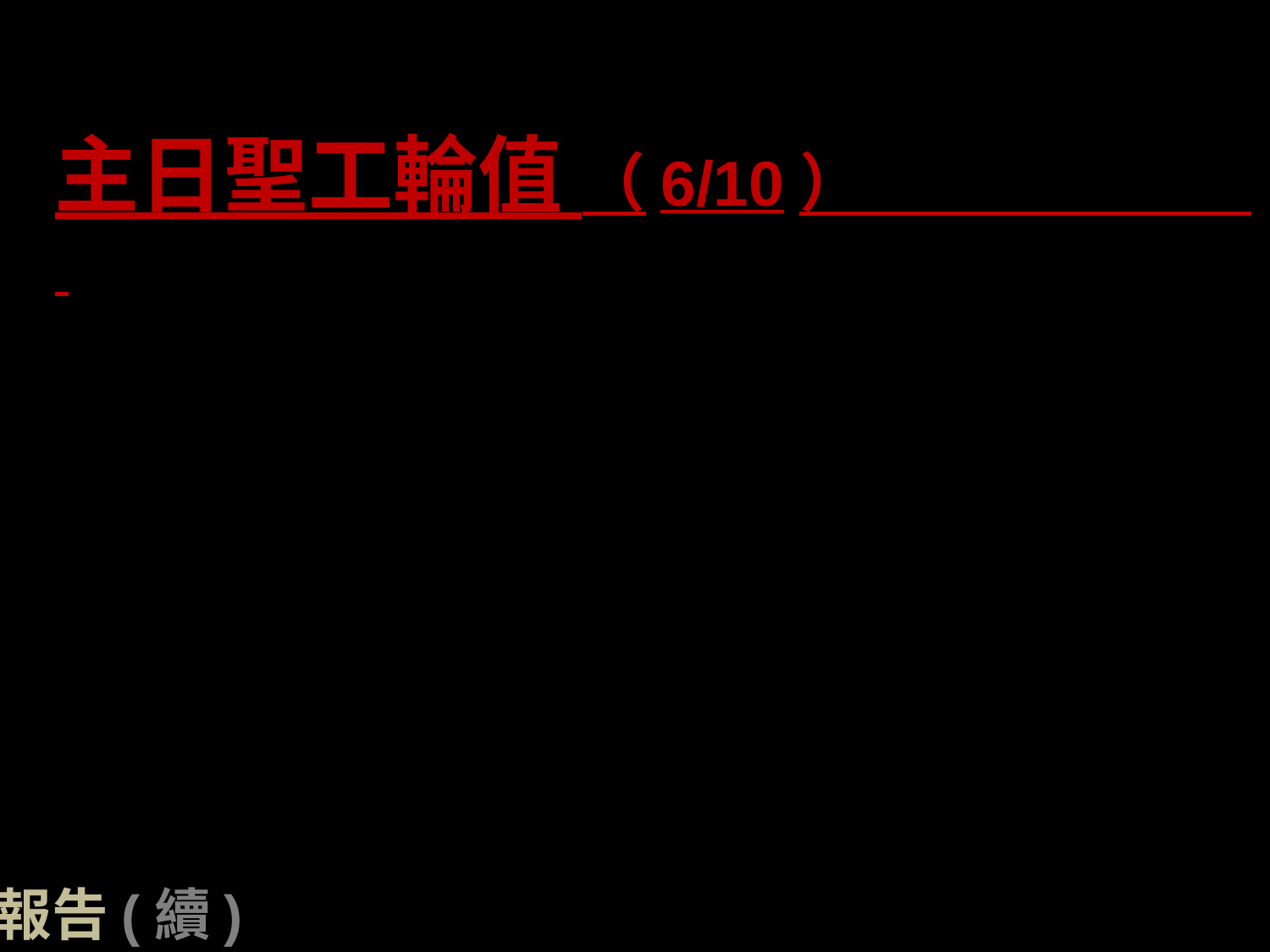

主日聖工輪值 （6/10）

講道：林欽烺 牧師
司會：鄭為
敬拜團：C團
司獻招待：鄭以安
青年團契主題：社區服務
報告(續)